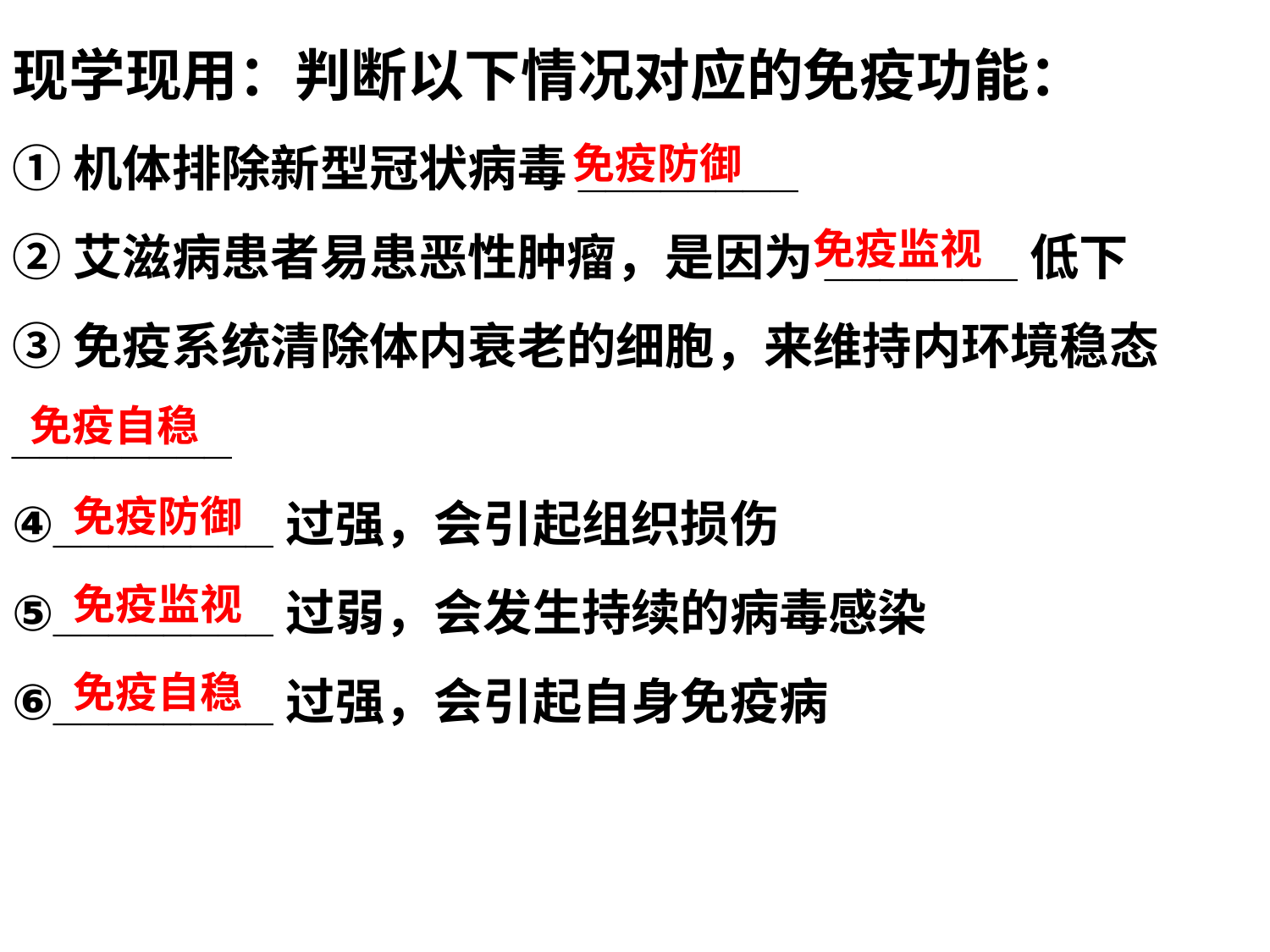

现学现用：判断以下情况对应的免疫功能：
①机体排除新型冠状病毒________
②艾滋病患者易患恶性肿瘤，是因为_______低下
③免疫系统清除体内衰老的细胞，来维持内环境稳态________
④________过强，会引起组织损伤
⑤________过弱，会发生持续的病毒感染
⑥________过强，会引起自身免疫病
免疫防御
免疫监视
免疫自稳
免疫防御
免疫监视
免疫自稳